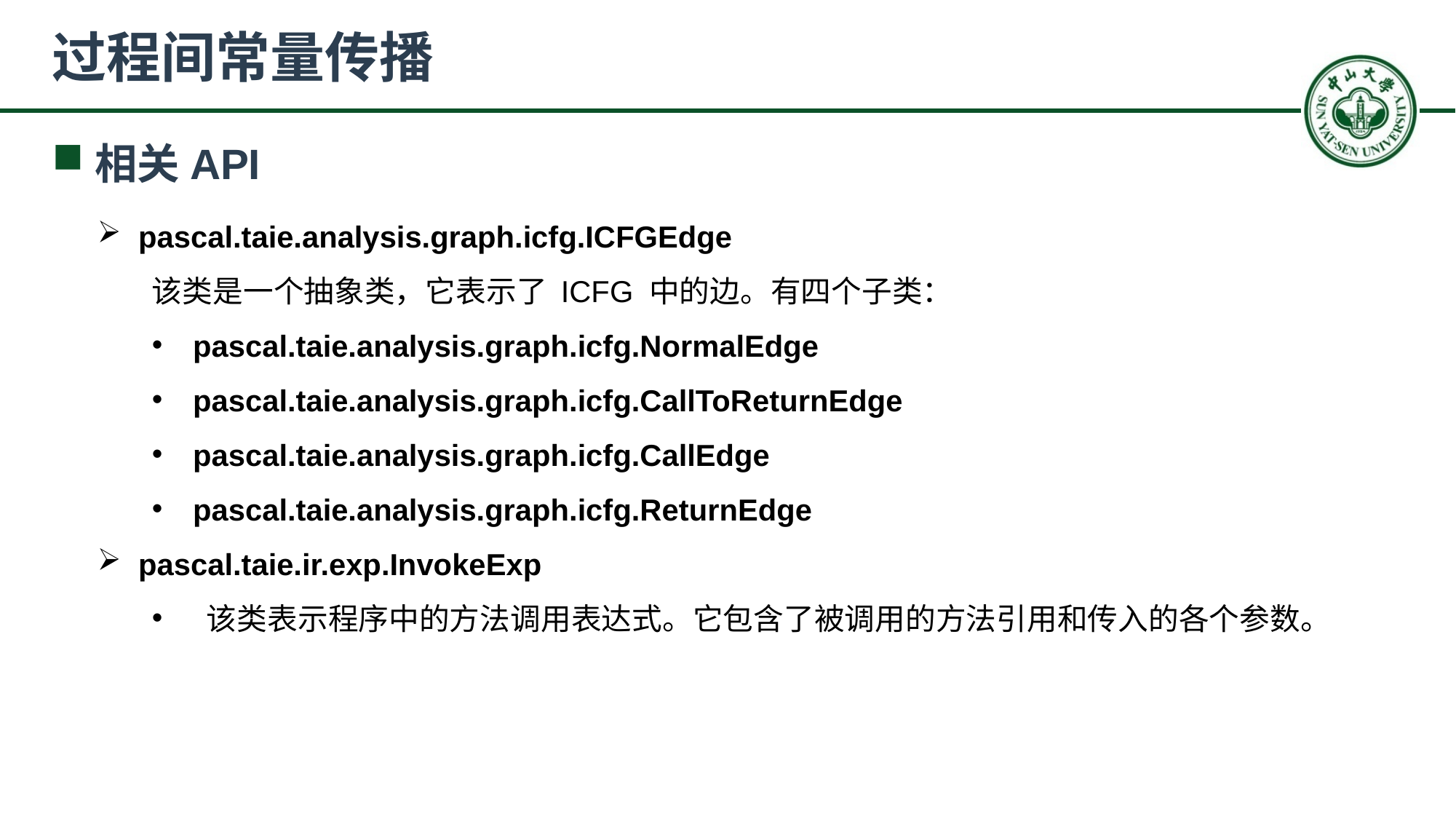

# 过程间常量传播

相关API
pascal.taie.analysis.graph.icfg.ICFGEdge
该类是一个抽象类，它表示了 ICFG 中的边。有四个子类：
pascal.taie.analysis.graph.icfg.NormalEdge
pascal.taie.analysis.graph.icfg.CallToReturnEdge
pascal.taie.analysis.graph.icfg.CallEdge
pascal.taie.analysis.graph.icfg.ReturnEdge
pascal.taie.ir.exp.InvokeExp
该类表示程序中的方法调用表达式。它包含了被调用的方法引用和传入的各个参数。